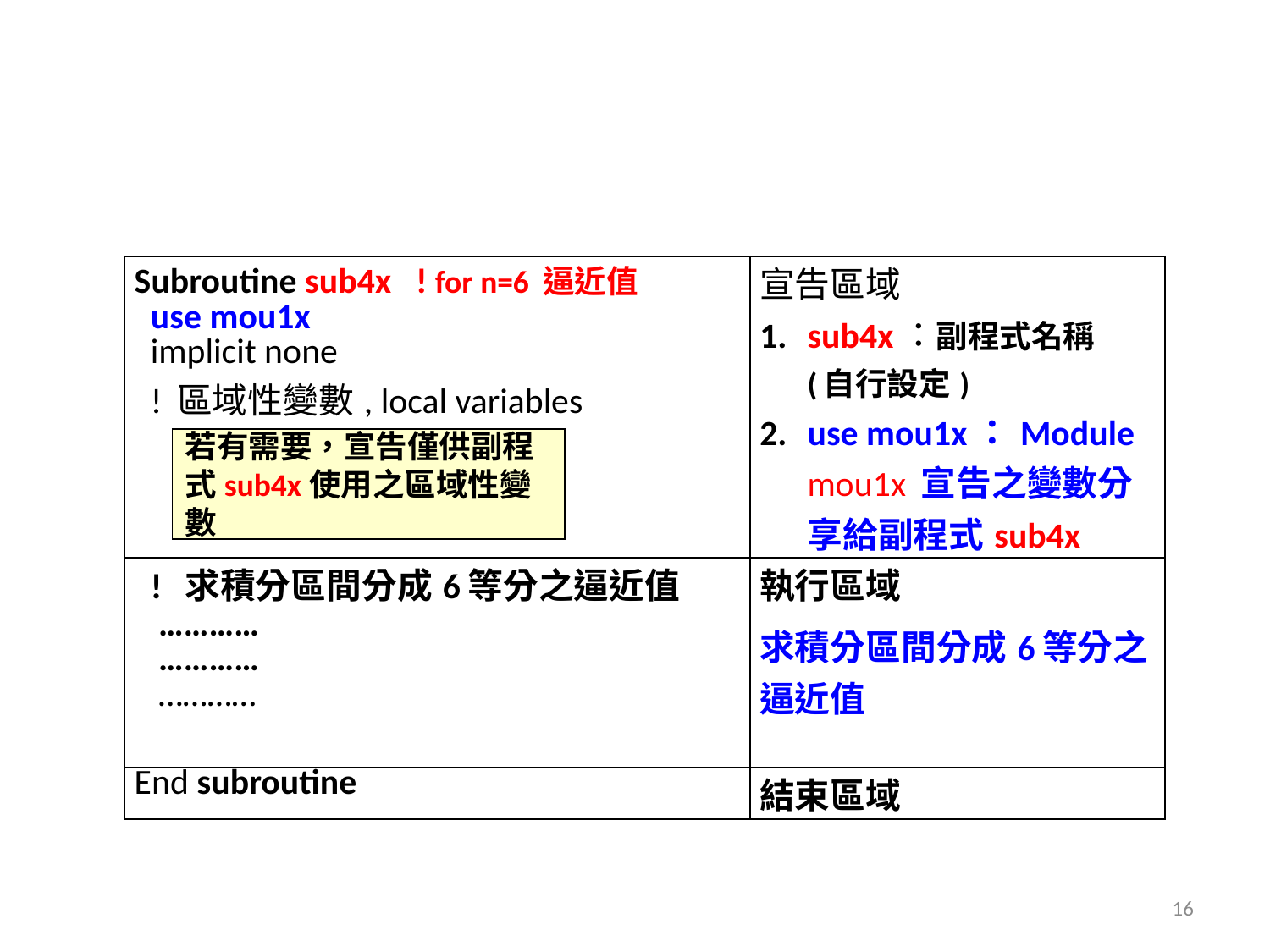

| Subroutine sub4x ! for n=6 逼近值 use mou1x implicit none ! 區域性變數, local variables | 宣告區域 sub4x：副程式名稱 (自行設定) use mou1x：Module mou1x 宣告之變數分享給副程式sub4x |
| --- | --- |
| ! 求積分區間分成6等分之逼近值 ………… ………… ………… | 執行區域 求積分區間分成6等分之逼近值 |
| End subroutine | 結束區域 |
若有需要，宣告僅供副程式sub4x使用之區域性變數
16